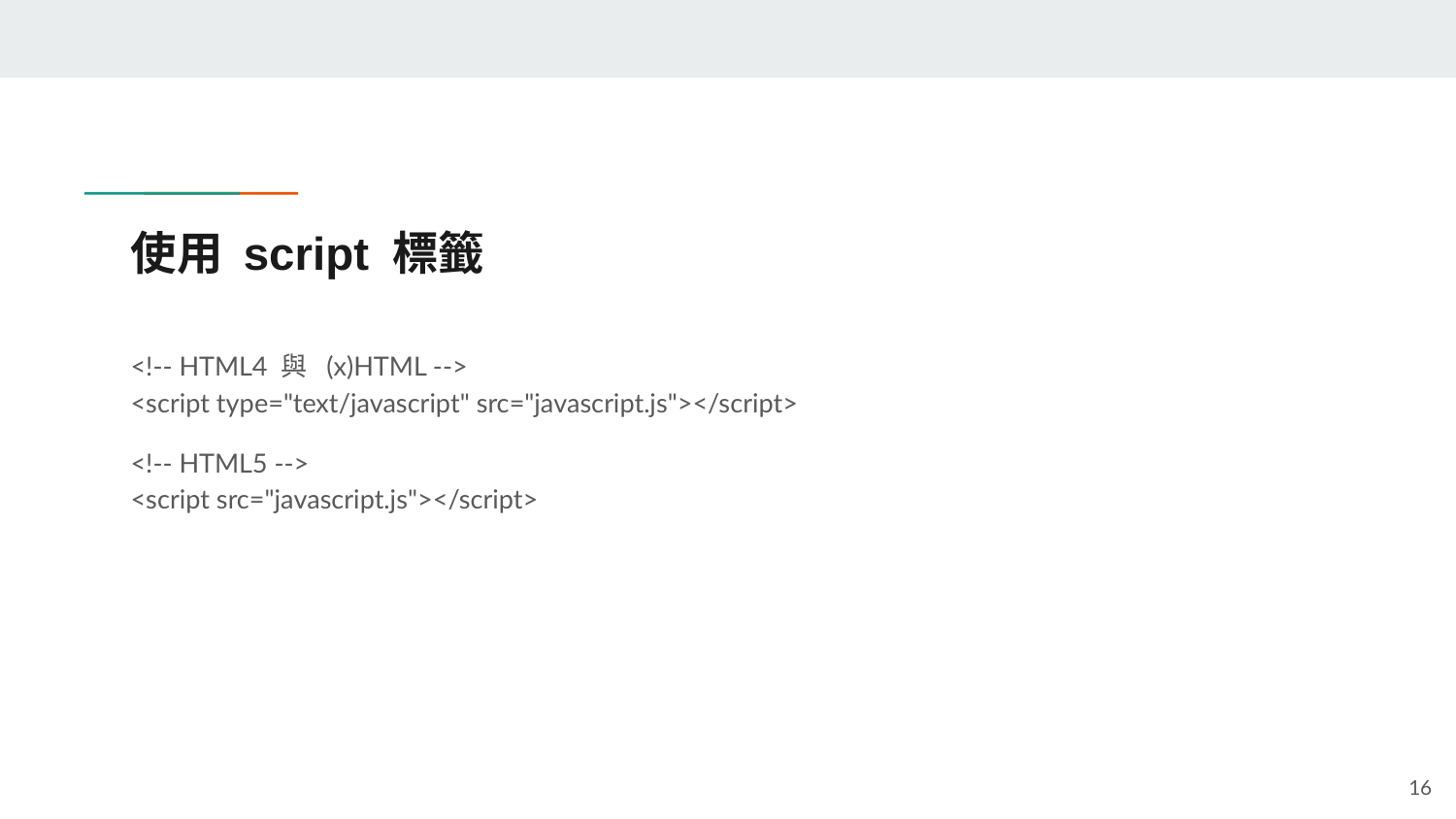

# 使用 script 標籤
<!-- HTML4 與  (x)HTML -->
<script type="text/javascript" src="javascript.js"></script>
<!-- HTML5 -->
<script src="javascript.js"></script>

16